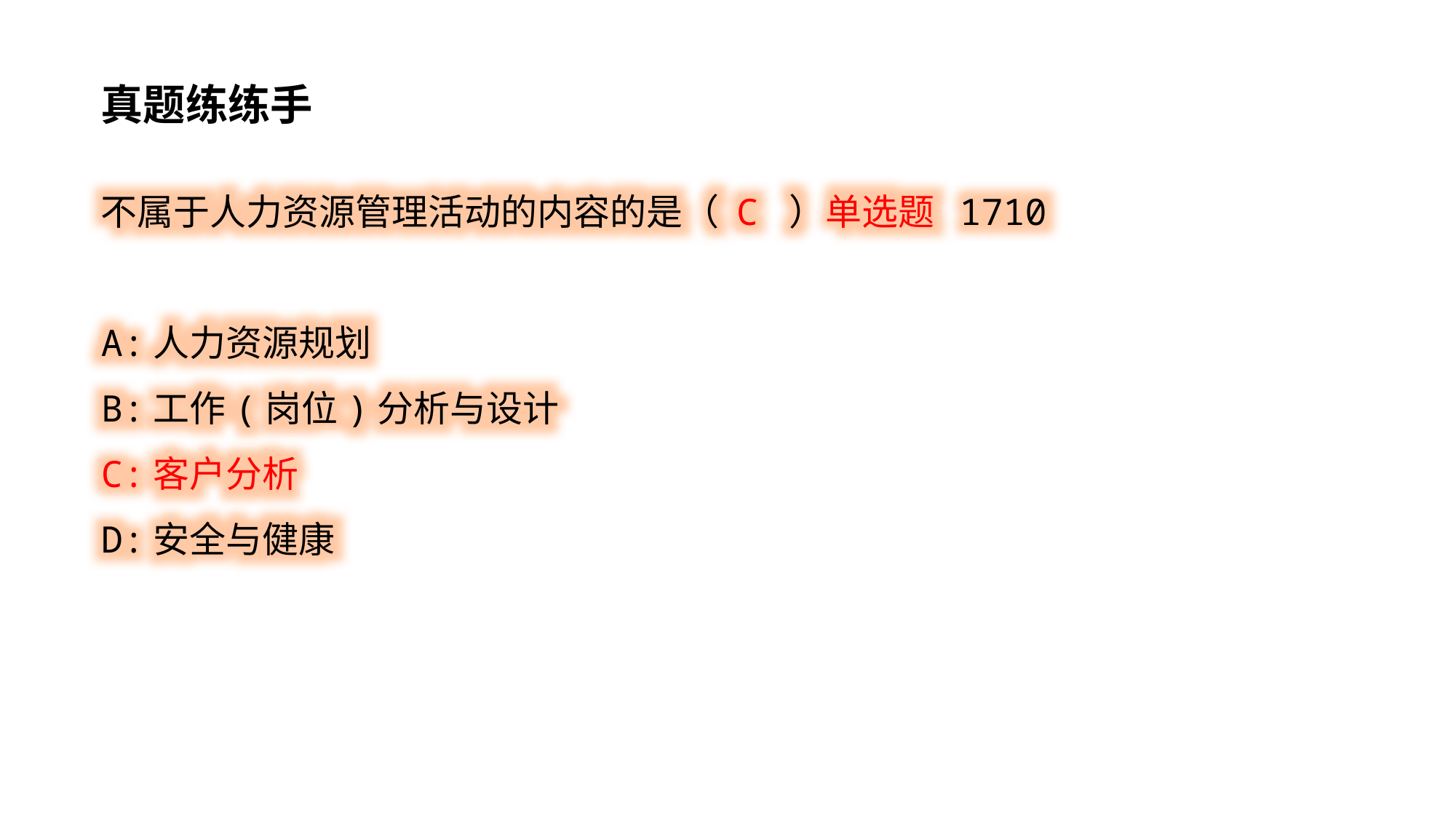

真题练练手
不属于人力资源管理活动的内容的是（ C ）单选题  1710

A:人力资源规划
B:工作(岗位)分析与设计
C:客户分析
D:安全与健康